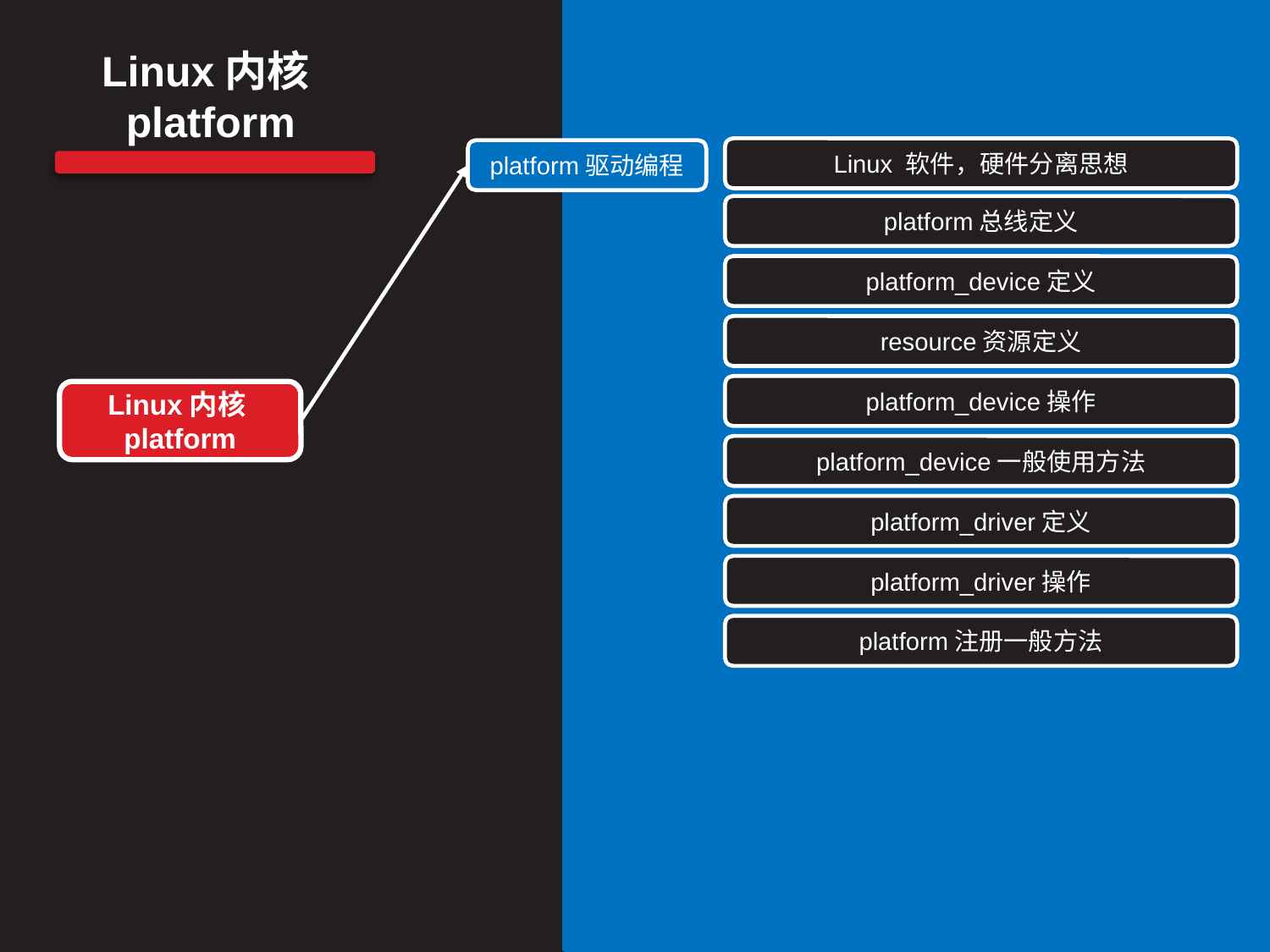

Linux内核platform

Linux 软件，硬件分离思想
platform驱动编程
platform总线定义
platform_device定义
resource资源定义
platform_device操作
Linux内核platform
platform_device一般使用方法
platform_driver定义
platform_driver操作
platform注册一般方法